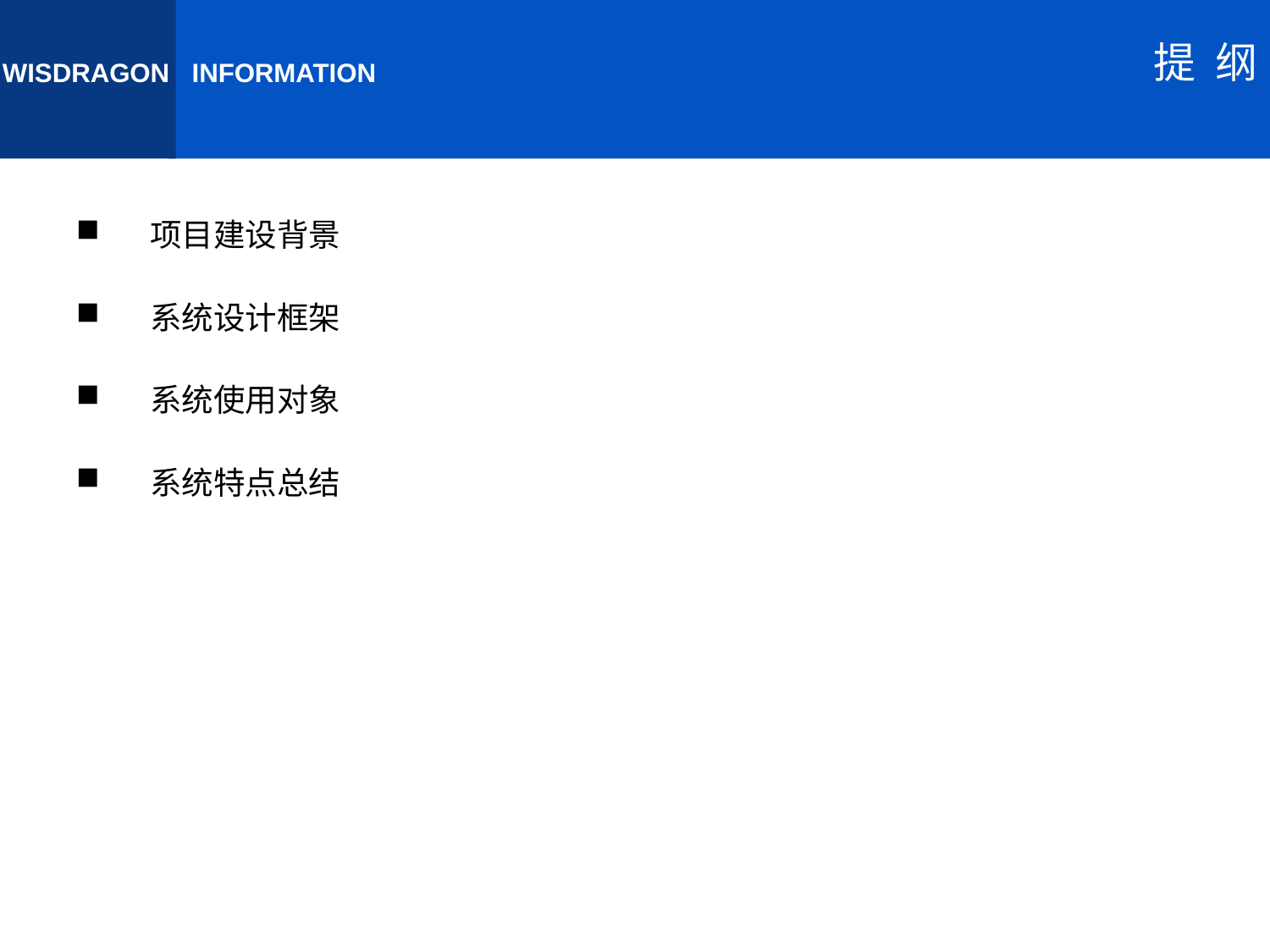

# 提  纲
项目建设背景
系统设计框架
系统使用对象
系统特点总结